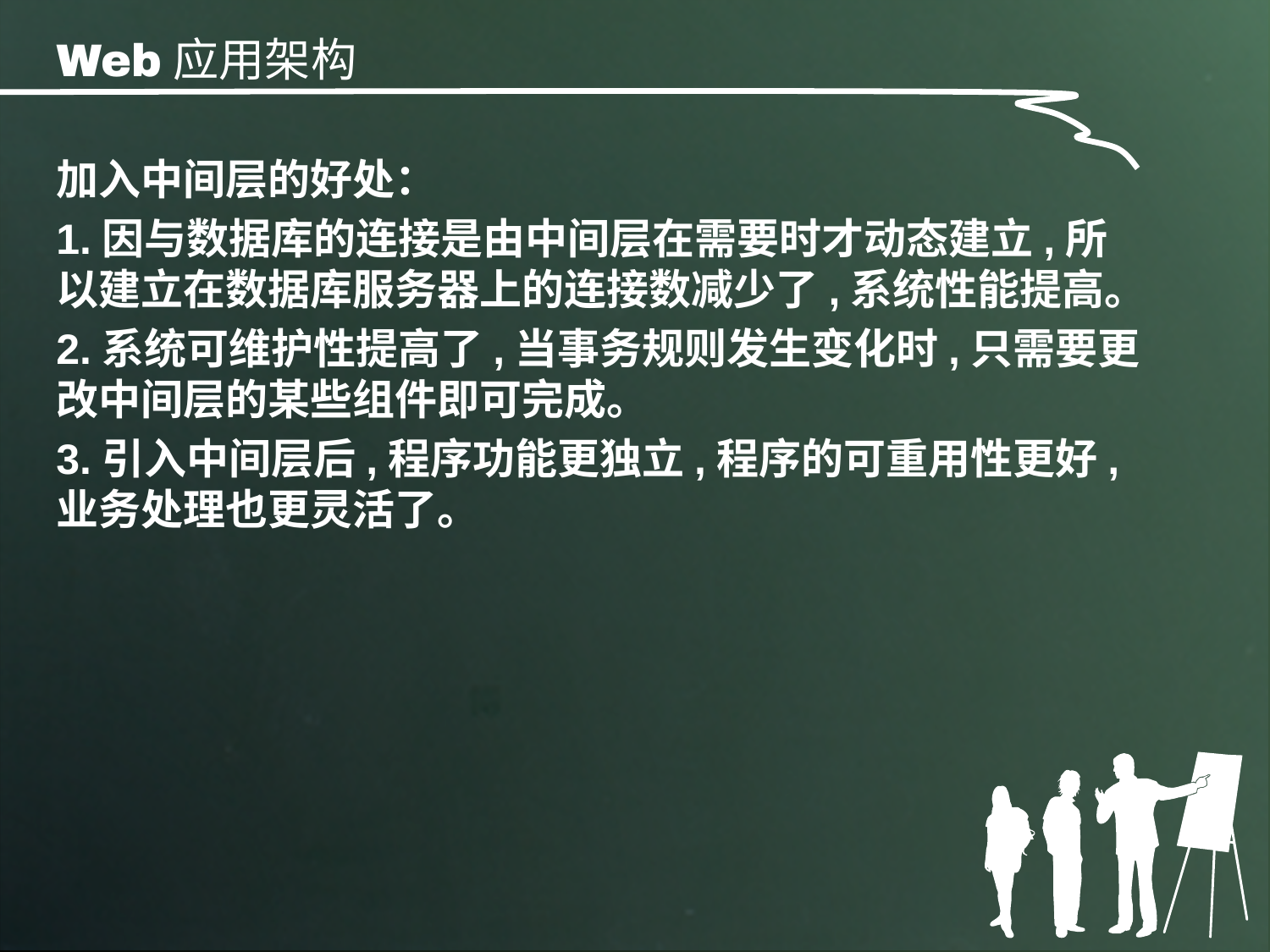

# Web应用架构

加入中间层的好处：
1.因与数据库的连接是由中间层在需要时才动态建立,所以建立在数据库服务器上的连接数减少了,系统性能提高。
2.系统可维护性提高了,当事务规则发生变化时,只需要更改中间层的某些组件即可完成。
3.引入中间层后,程序功能更独立,程序的可重用性更好,业务处理也更灵活了。